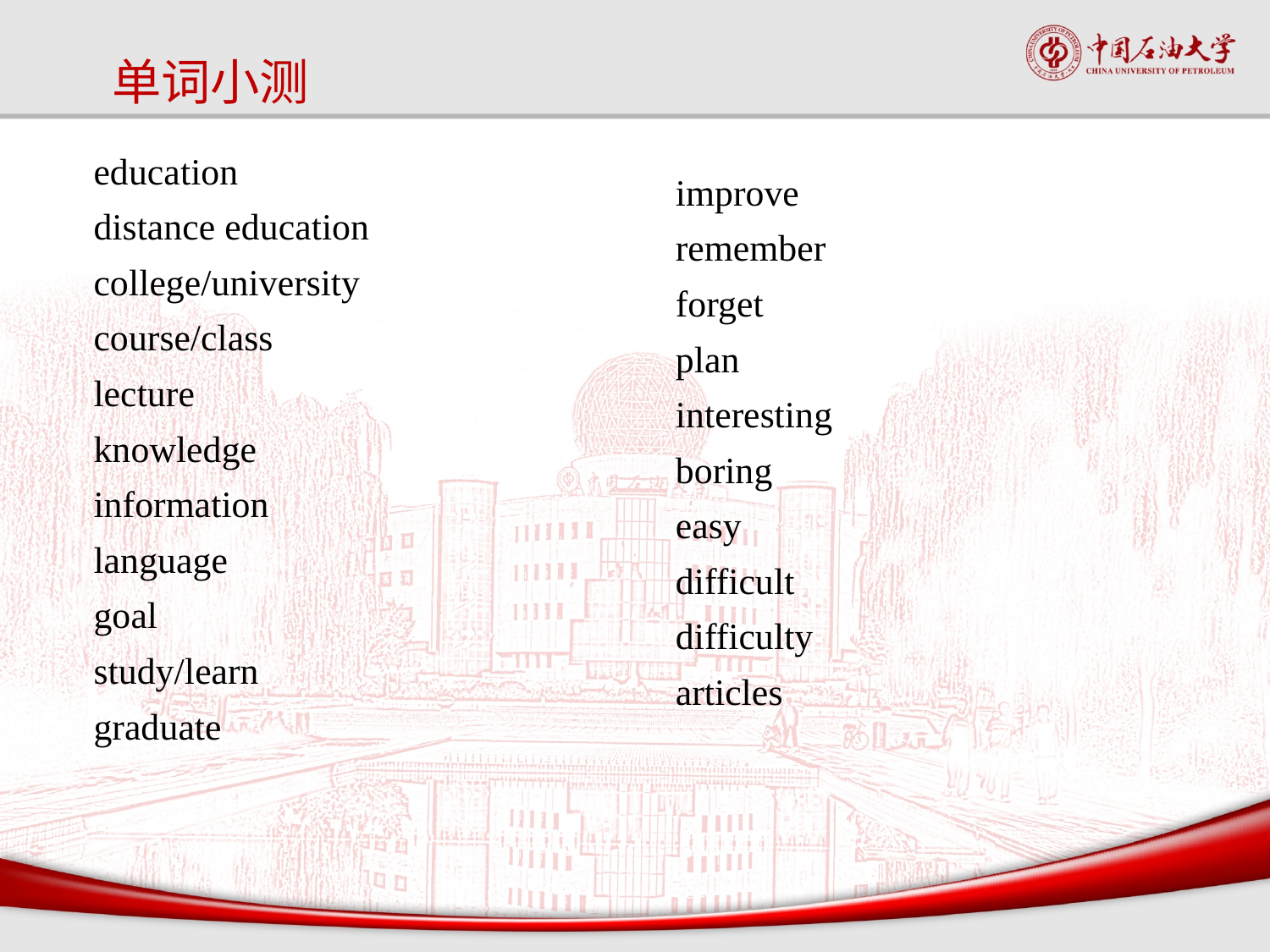

# 单词小测
education
distance education
college/university
course/class
lecture
knowledge
information
language
goal
study/learn
graduate

improve
remember
forget
plan
interesting
boring
easy
difficult
difficulty
articles